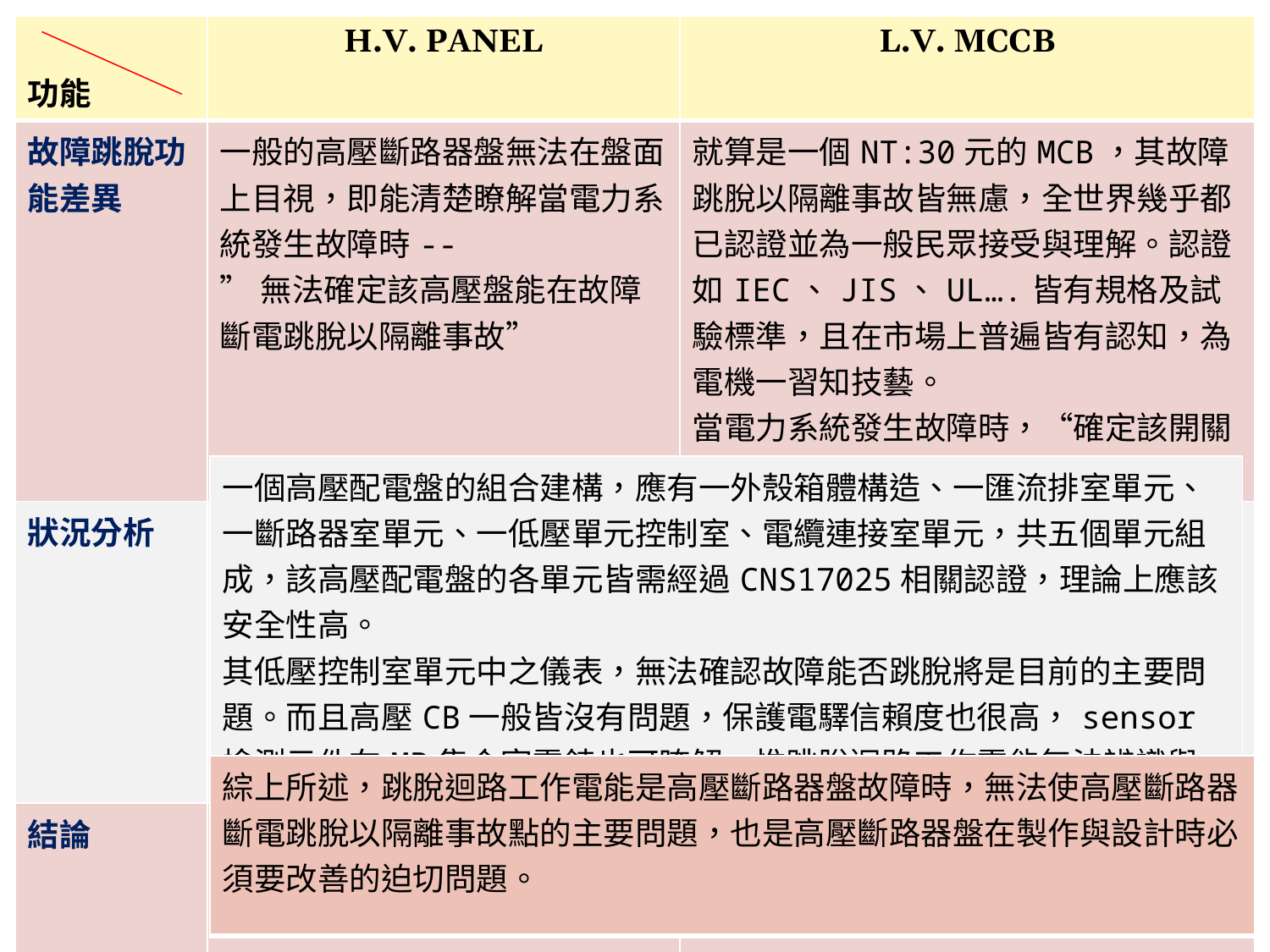

| 功能 | H.V. PANEL | L.V. MCCB |
| --- | --- | --- |
| 故障跳脫功能差異 | 一般的高壓斷路器盤無法在盤面上目視，即能清楚瞭解當電力系統發生故障時-- ”無法確定該高壓盤能在故障斷電跳脫以隔離事故” | 就算是一個NT:30元的MCB，其故障跳脫以隔離事故皆無慮，全世界幾乎都已認證並為一般民眾接受與理解。認證如IEC、JIS、UL….皆有規格及試驗標準，且在市場上普遍皆有認知，為電機一習知技藝。 當電力系統發生故障時，“確定該開關能故障斷電以隔離事故”。 |
| 狀況分析 |  |  |
| 結論 |  |  |
# 八、高壓斷路器盤與低壓斷路器的功能解析
| 一個高壓配電盤的組合建構，應有一外殼箱體構造、一匯流排室單元、一斷路器室單元、一低壓單元控制室、電纜連接室單元，共五個單元組成，該高壓配電盤的各單元皆需經過CNS17025相關認證，理論上應該安全性高。 其低壓控制室單元中之儀表，無法確認故障能否跳脫將是目前的主要問題。而且高壓CB一般皆沒有問題，保護電驛信賴度也很高，sensor檢測元件在MP集合室電錶也可瞭解，惟跳脫迴路工作電能無法辨識與確認。 |
| --- |
| 綜上所述，跳脫迴路工作電能是高壓斷路器盤故障時，無法使高壓斷路器斷電跳脫以隔離事故點的主要問題，也是高壓斷路器盤在製作與設計時必須要改善的迫切問題。 |
| --- |